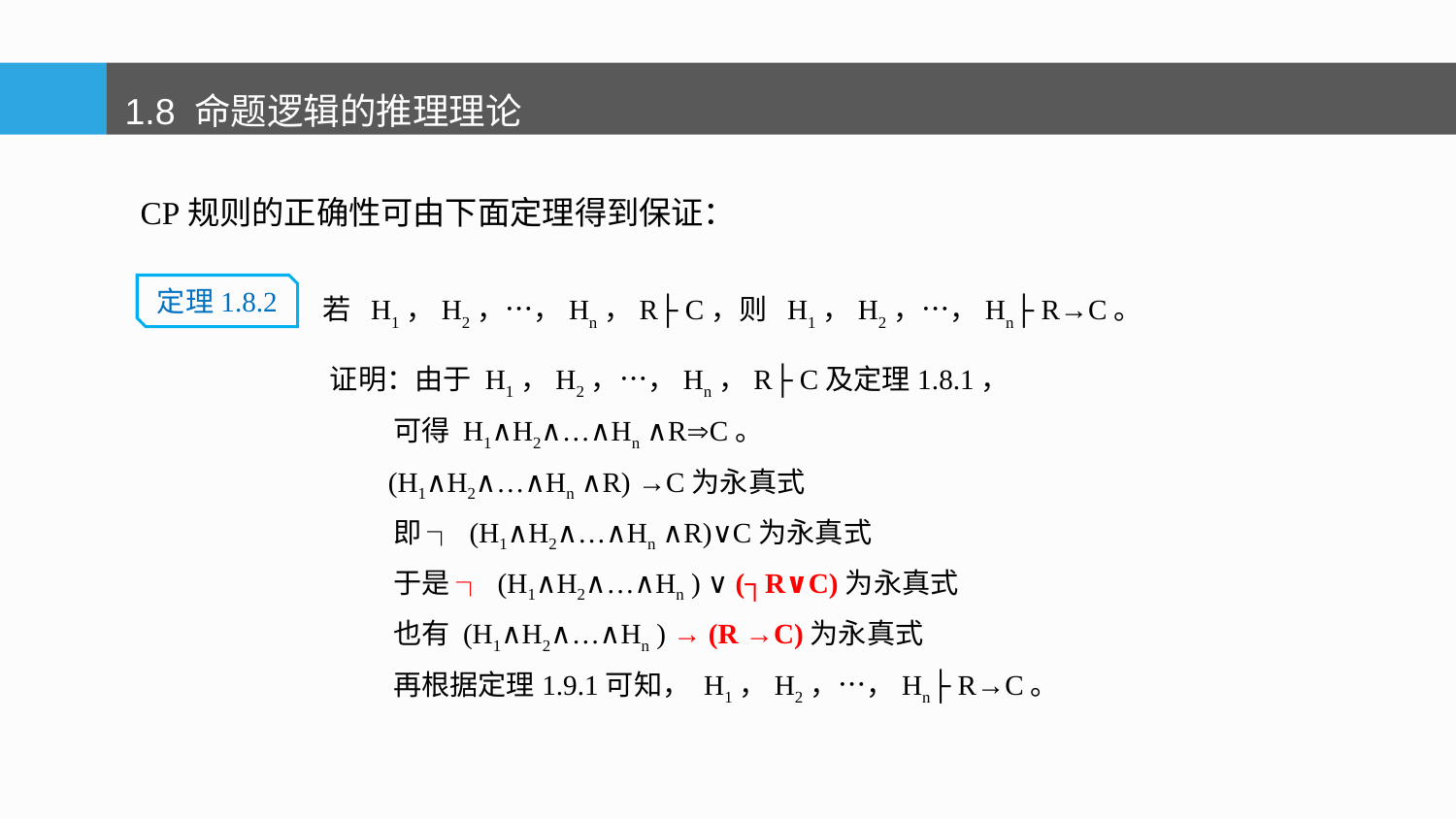

1.8 命题逻辑的推理理论

CP规则的正确性可由下面定理得到保证：

若  H1，H2，…，Hn，R├ C，则  H1，H2，…，Hn├ R→C。
定理1.8.2
  证明：由于 H1，H2，…，Hn，R├ C及定理1.8.1，
            可得 H1∧H2∧…∧Hn ∧R⇒C。
           (H1∧H2∧…∧Hn ∧R) →C为永真式
            即 ┐ (H1∧H2∧…∧Hn ∧R)∨C为永真式
            于是 ┐ (H1∧H2∧…∧Hn ) ∨ (┐R∨C)为永真式
            也有 (H1∧H2∧…∧Hn ) → (R →C)为永真式
            再根据定理1.9.1可知， H1，H2，…，Hn├ R→C。